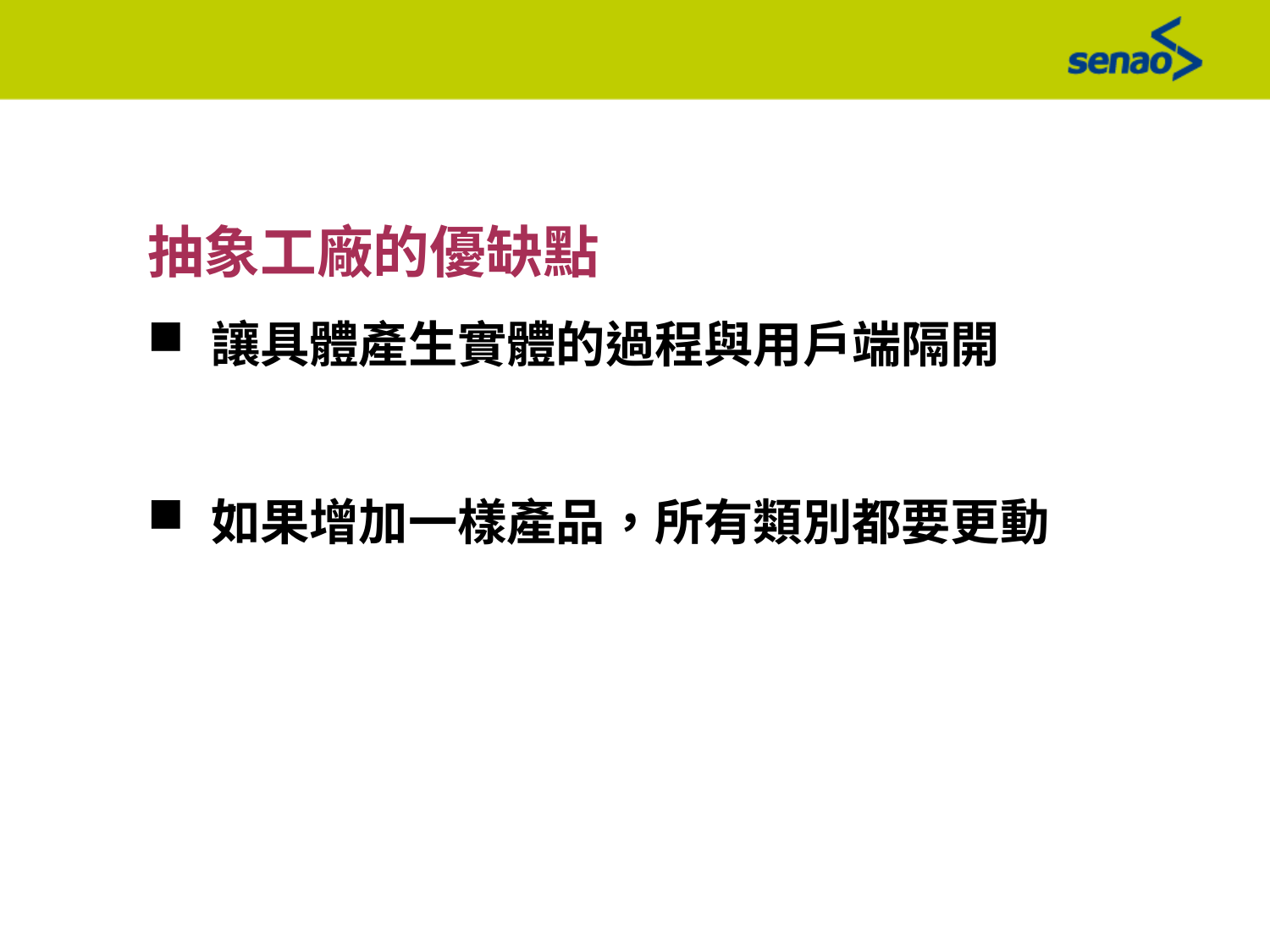

抽象工廠的優缺點
讓具體產生實體的過程與用戶端隔開

如果增加一樣產品，所有類別都要更動